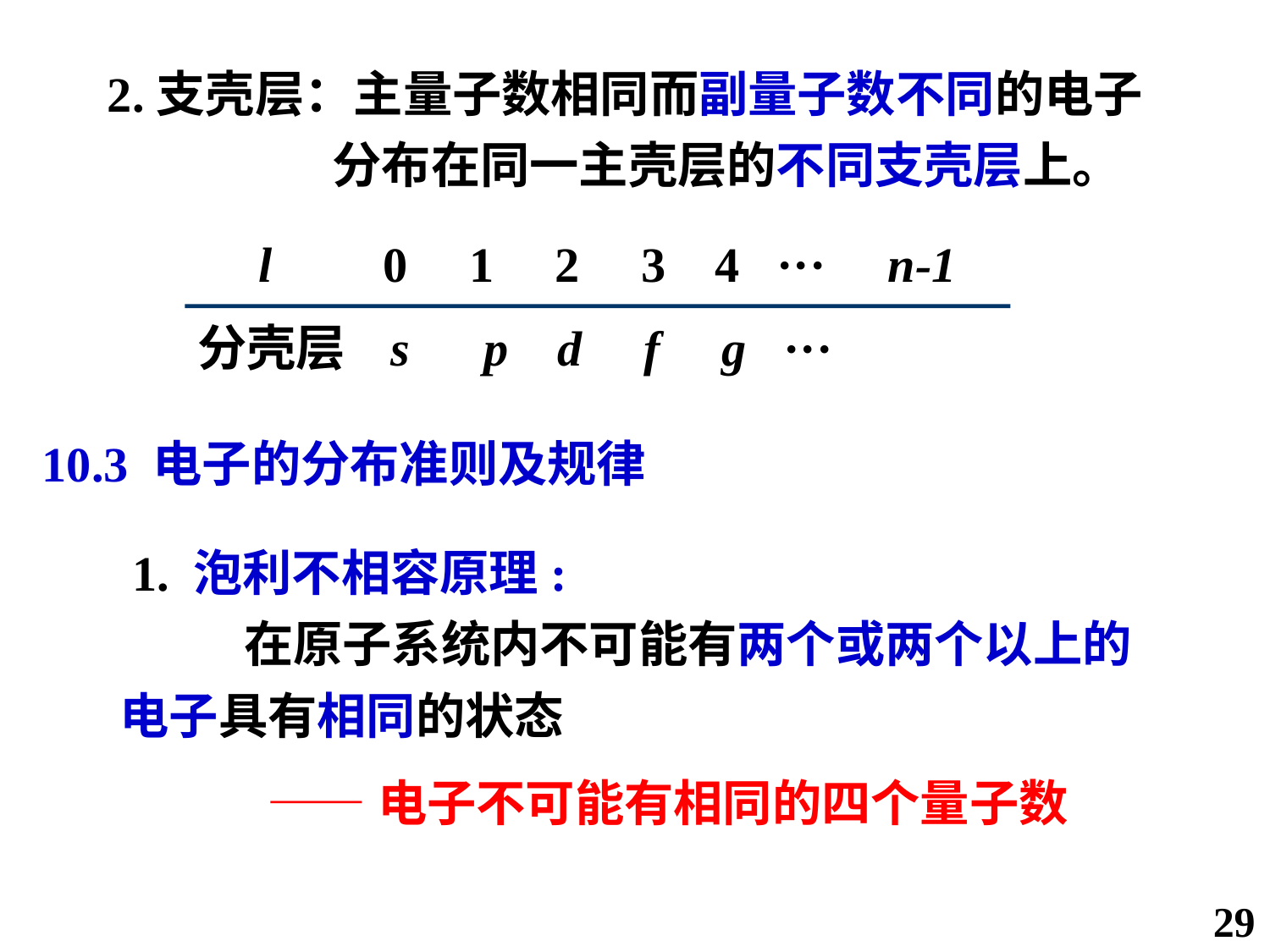

2.支壳层：主量子数相同而副量子数不同的电子
                   分布在同一主壳层的不同支壳层上。
     l         0     1     2     3    4   ···     n-1
分壳层   s      p    d     f     g   ···

10.3 电子的分布准则及规律
 1. 泡利不相容原理:
          在原子系统内不可能有两个或两个以上的
电子具有相同的状态
——电子不可能有相同的四个量子数
29